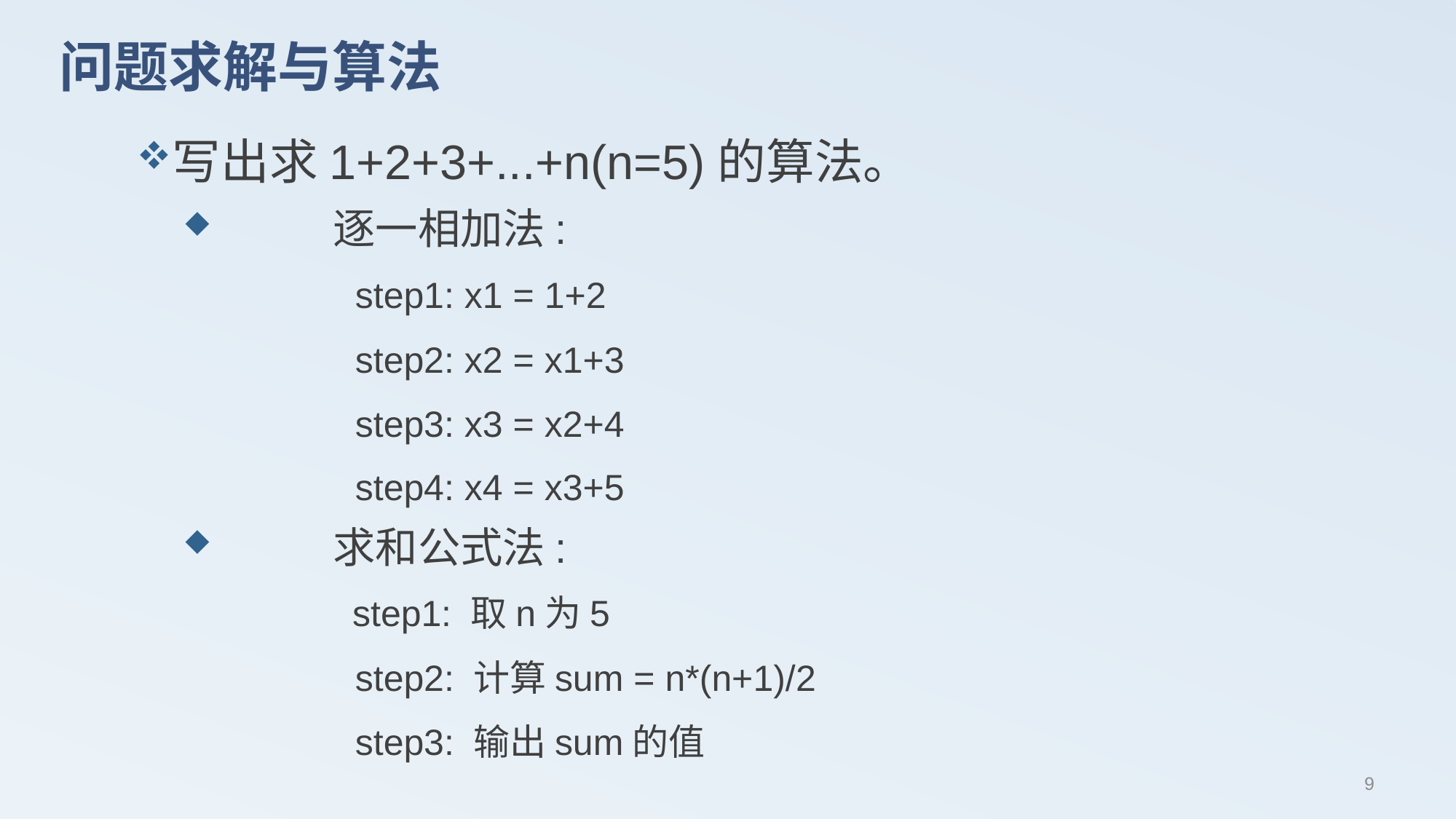

# 问题求解与算法
写出求1+2+3+...+n(n=5)的算法。
	逐一相加法:
		step1: x1 = 1+2
		step2: x2 = x1+3
		step3: x3 = x2+4
		step4: x4 = x3+5
	求和公式法:
   	         step1: 取n为5
		step2: 计算sum = n*(n+1)/2
		step3: 输出sum的值